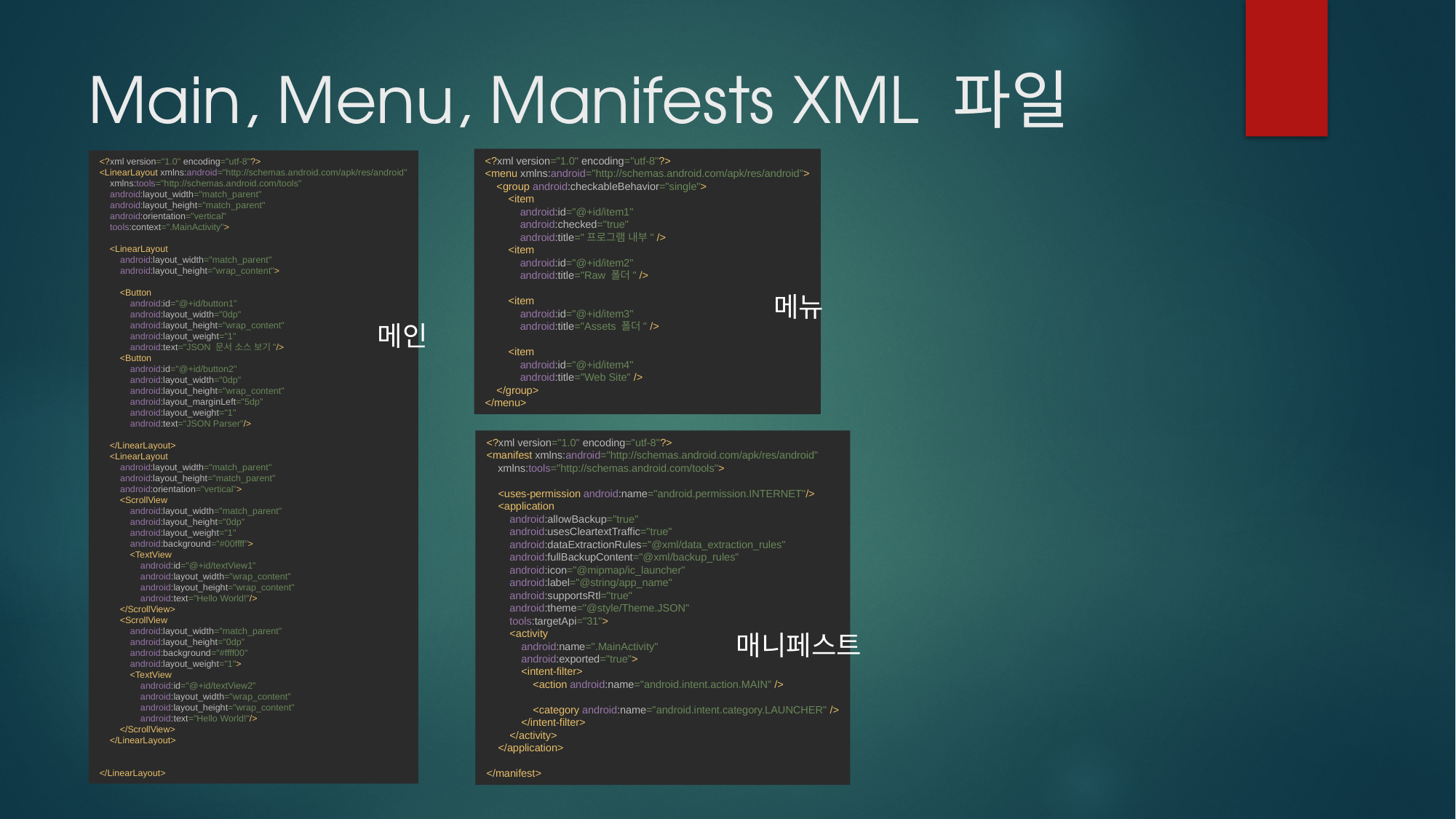

# Main, Menu, Manifests XML 파일
<?xml version="1.0" encoding="utf-8"?>
<LinearLayout xmlns:android="http://schemas.android.com/apk/res/android"
    xmlns:tools="http://schemas.android.com/tools"
    android:layout_width="match_parent"
    android:layout_height="match_parent"
    android:orientation="vertical"
    tools:context=".MainActivity">
    <LinearLayout
        android:layout_width="match_parent"
        android:layout_height="wrap_content">
        <Button
            android:id="@+id/button1"
            android:layout_width="0dp"
            android:layout_height="wrap_content"
            android:layout_weight="1"
            android:text="JSON 문서 소스 보기"/>
        <Button
            android:id="@+id/button2"
            android:layout_width="0dp"
            android:layout_height="wrap_content"
            android:layout_marginLeft="5dp"
            android:layout_weight="1"
            android:text="JSON Parser"/>
    </LinearLayout>
    <LinearLayout
        android:layout_width="match_parent"
        android:layout_height="match_parent"
        android:orientation="vertical">
        <ScrollView
            android:layout_width="match_parent"
            android:layout_height="0dp"
            android:layout_weight="1"
            android:background="#00ffff">
            <TextView
                android:id="@+id/textView1"
                android:layout_width="wrap_content"
                android:layout_height="wrap_content"
                android:text="Hello World!"/>
        </ScrollView>
        <ScrollView
            android:layout_width="match_parent"
            android:layout_height="0dp"
            android:background="#ffff00"
            android:layout_weight="1">
            <TextView
                android:id="@+id/textView2"
                android:layout_width="wrap_content"
                android:layout_height="wrap_content"
                android:text="Hello World!"/>
        </ScrollView>
    </LinearLayout>
</LinearLayout>
<?xml version="1.0" encoding="utf-8"?>
<menu xmlns:android="http://schemas.android.com/apk/res/android">
    <group android:checkableBehavior="single">
        <item
            android:id="@+id/item1"
            android:checked="true"
            android:title="프로그램 내부" />
        <item
            android:id="@+id/item2"
            android:title="Raw 폴더" />
        <item
            android:id="@+id/item3"
            android:title="Assets 폴더" />
        <item
            android:id="@+id/item4"
            android:title="Web Site" />
    </group>
</menu>
메뉴
메인
<?xml version="1.0" encoding="utf-8"?>
<manifest xmlns:android="http://schemas.android.com/apk/res/android"
    xmlns:tools="http://schemas.android.com/tools">
    <uses-permission android:name="android.permission.INTERNET"/>
    <application
        android:allowBackup="true"
        android:usesCleartextTraffic="true"
        android:dataExtractionRules="@xml/data_extraction_rules"
        android:fullBackupContent="@xml/backup_rules"
        android:icon="@mipmap/ic_launcher"
        android:label="@string/app_name"
        android:supportsRtl="true"
        android:theme="@style/Theme.JSON"
        tools:targetApi="31">
        <activity
            android:name=".MainActivity"
            android:exported="true">
            <intent-filter>
                <action android:name="android.intent.action.MAIN" />
                <category android:name="android.intent.category.LAUNCHER" />
            </intent-filter>
        </activity>
    </application>
</manifest>
매니페스트